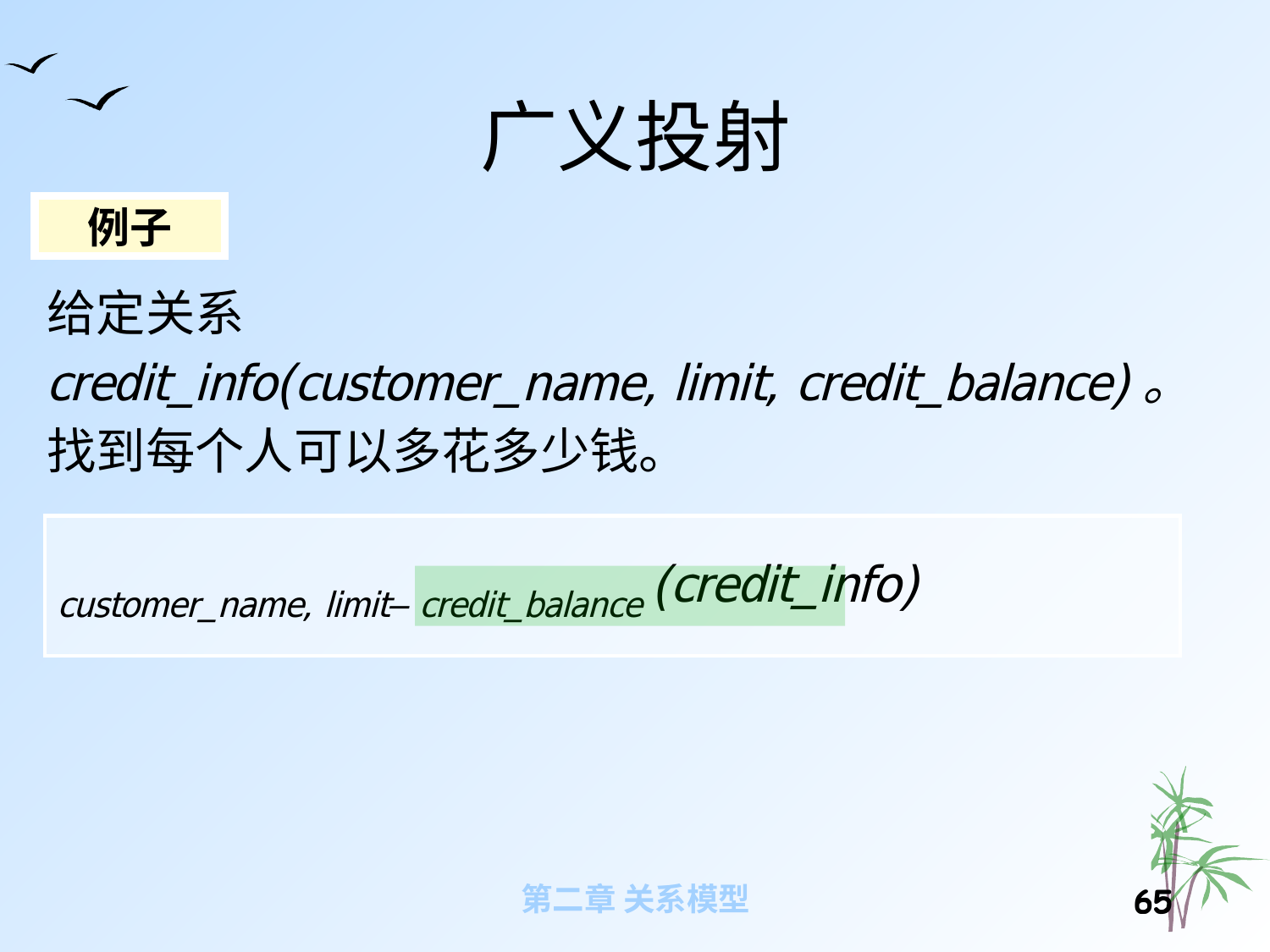

# 广义投射
例子
给定关系
credit_info(customer_name, limit, credit_balance)。
找到每个人可以多花多少钱。

customer_name, limit– credit_balance (credit_info)

第二章 关系模型
65